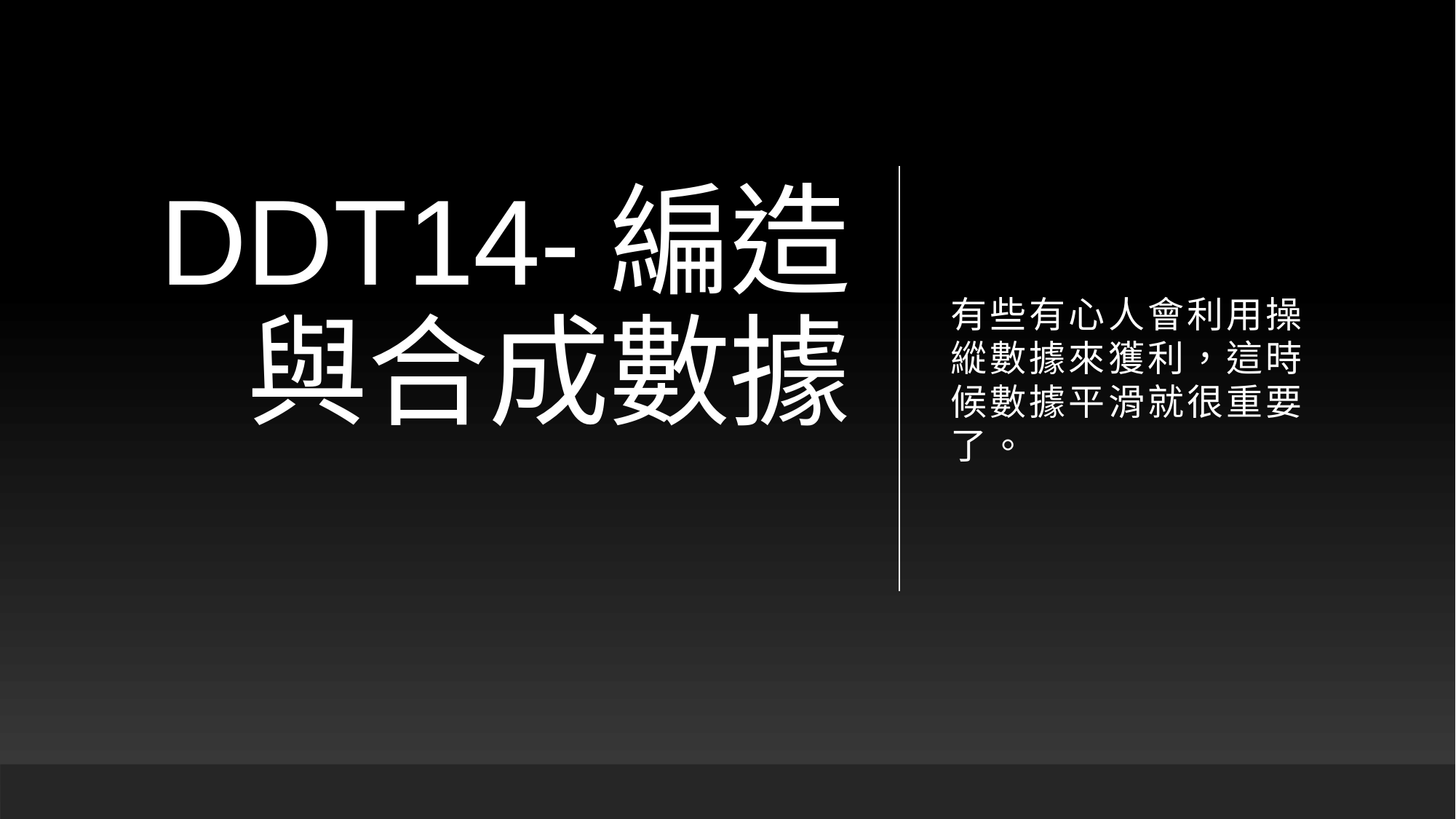

# DDT14-編造與合成數據

有些有心人會利用操縱數據來獲利，這時候數據平滑就很重要了。